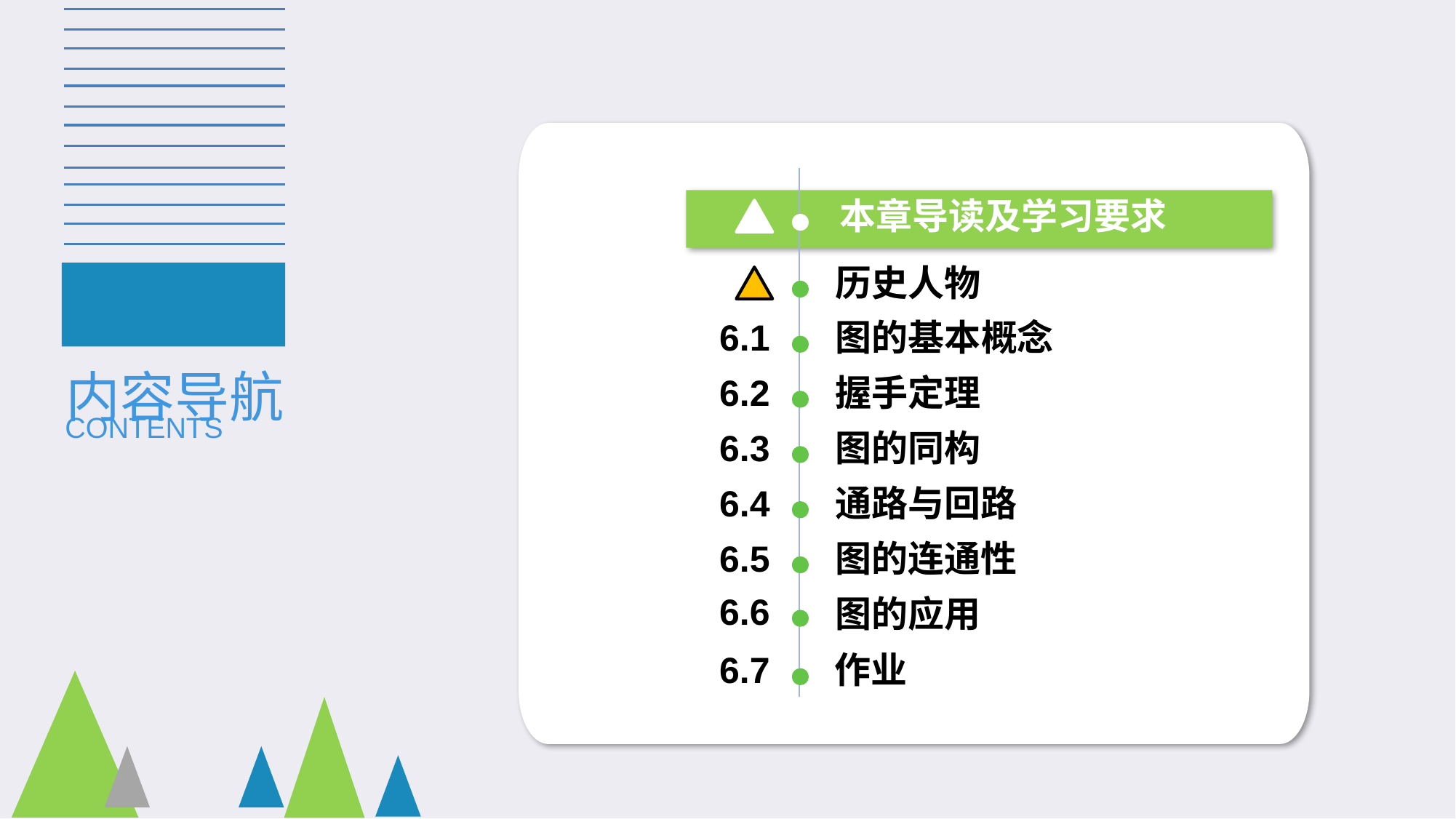

本章导读及学习要求

历史人物

 6.1
图的基本概念
 6.2
握手定理
 6.3
图的同构

 6.4

 6.5
图的连通性

图的应用

作业

通路与回路
 6.6
 6.7

内容导航
CONTENTS